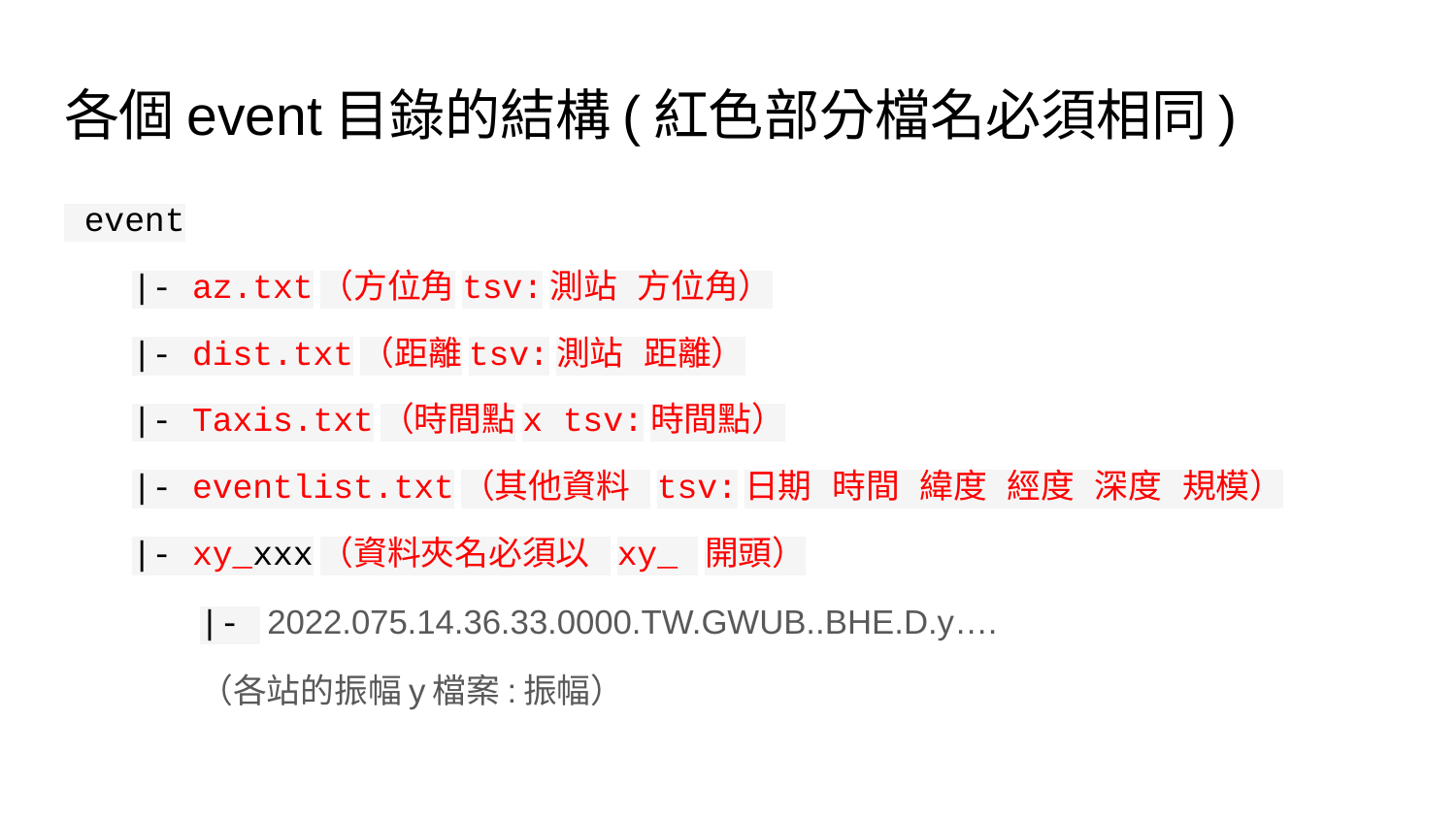

# 各個event目錄的結構(紅色部分檔名必須相同)
 event
|- az.txt（方位角tsv:測站 方位角）
|- dist.txt（距離tsv:測站 距離）
|- Taxis.txt（時間點x tsv:時間點）
|- eventlist.txt（其他資料 tsv:日期 時間 緯度 經度 深度 規模）
|- xy_xxx（資料夾名必須以 xy_ 開頭）
|- 	2022.075.14.36.33.0000.TW.GWUB..BHE.D.y….
（各站的振幅y檔案:振幅）